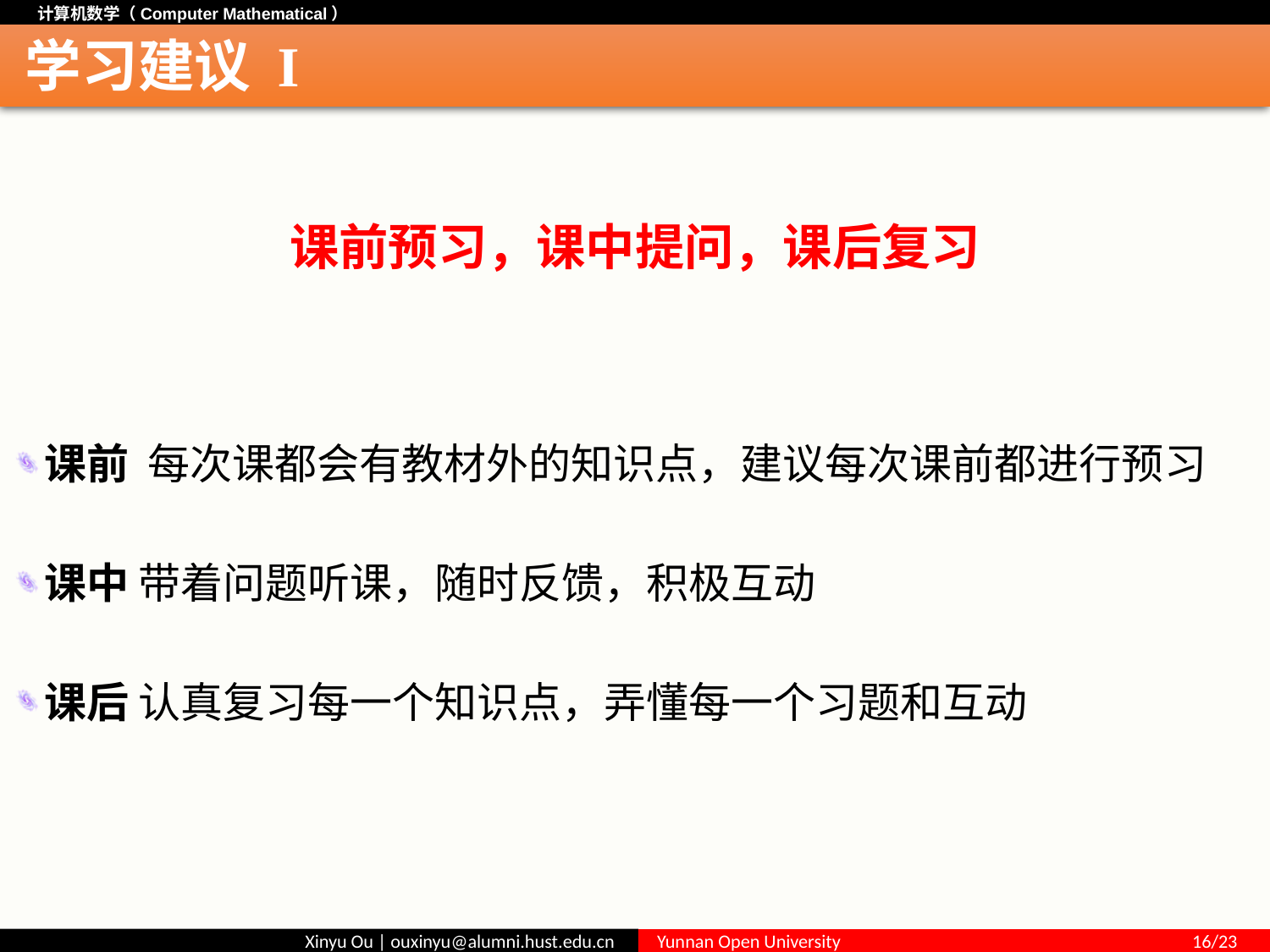

# 学习建议 I

课前预习，课中提问，课后复习

课前  每次课都会有教材外的知识点，建议每次课前都进行预习
课中 带着问题听课，随时反馈，积极互动
课后 认真复习每一个知识点，弄懂每一个习题和互动